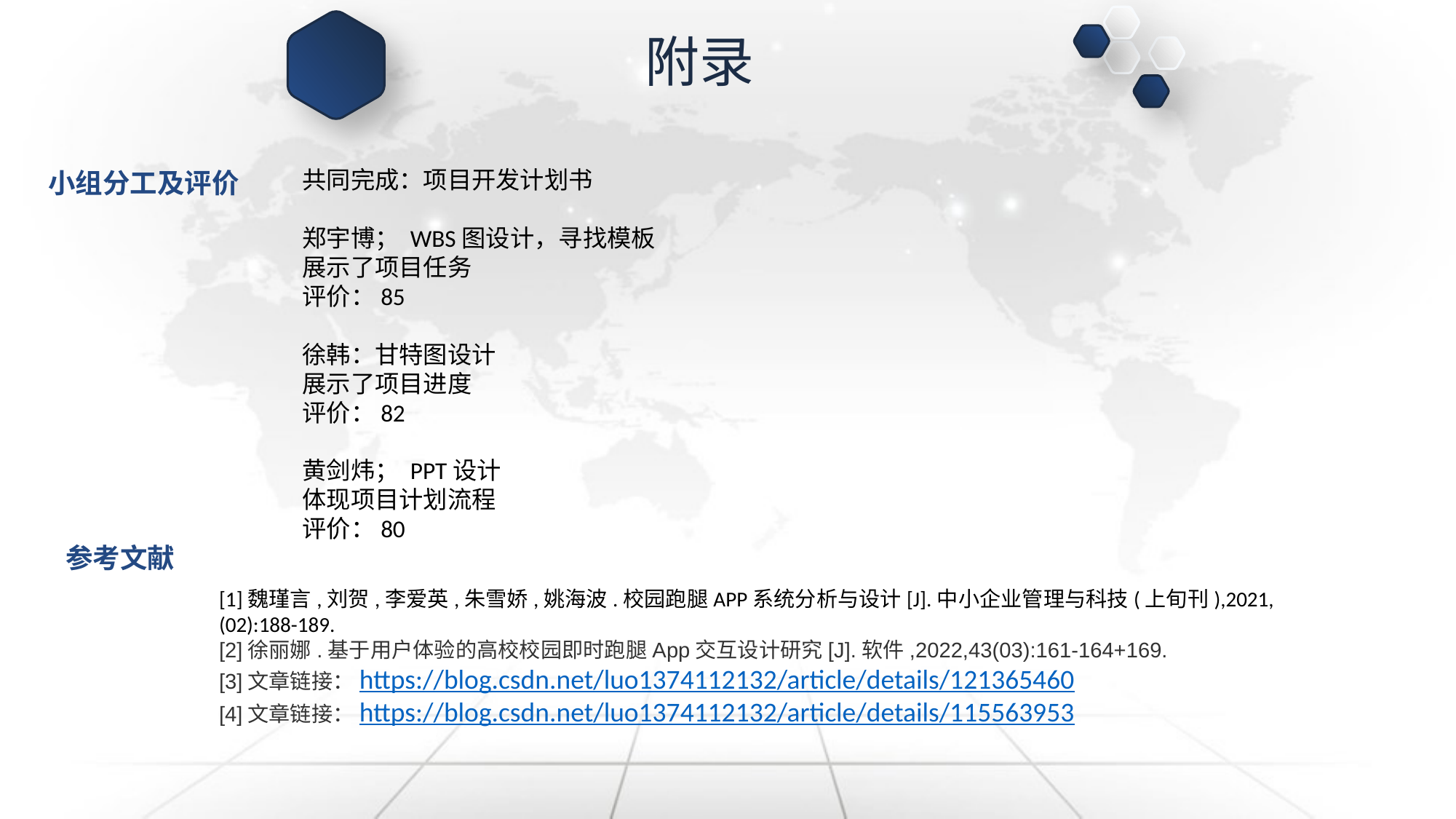

附录
共同完成：项目开发计划书

郑宇博； WBS图设计，寻找模板
展示了项目任务
评价：85

徐韩：甘特图设计
展示了项目进度
评价：82

黄剑炜； PPT设计
体现项目计划流程
评价：80

小组分工及评价
标
题
参考文献
[1]魏瑾言,刘贺,李爱英,朱雪娇,姚海波.校园跑腿APP系统分析与设计[J].中小企业管理与科技(上旬刊),2021,(02):188-189.
[2]徐丽娜.基于用户体验的高校校园即时跑腿App交互设计研究[J].软件,2022,43(03):161-164+169.
[3]文章链接：https://blog.csdn.net/luo1374112132/article/details/121365460
[4]文章链接：https://blog.csdn.net/luo1374112132/article/details/115563953